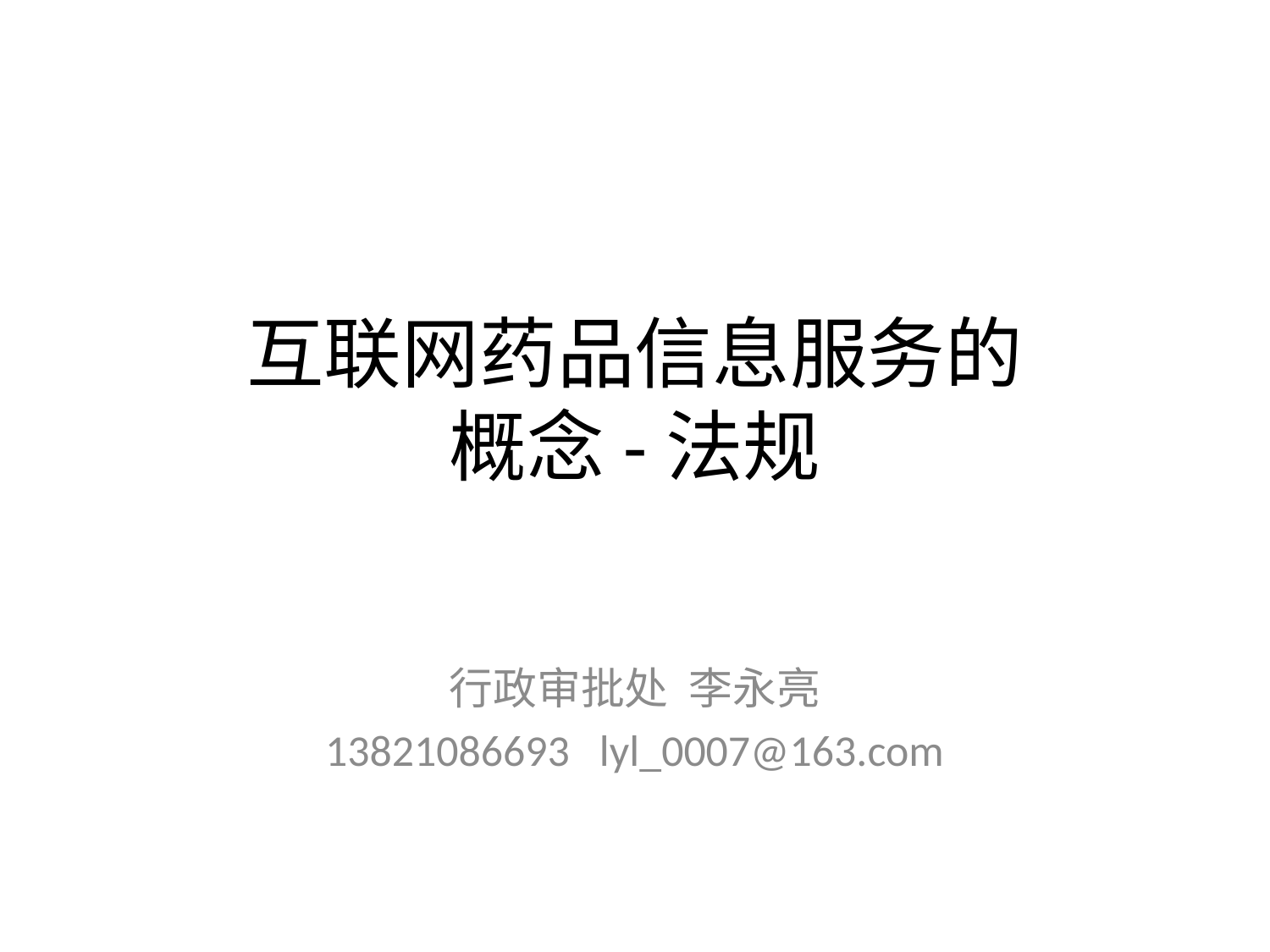

# 互联网药品信息服务的 概念-法规
行政审批处  李永亮
13821086693   lyl_0007@163.com